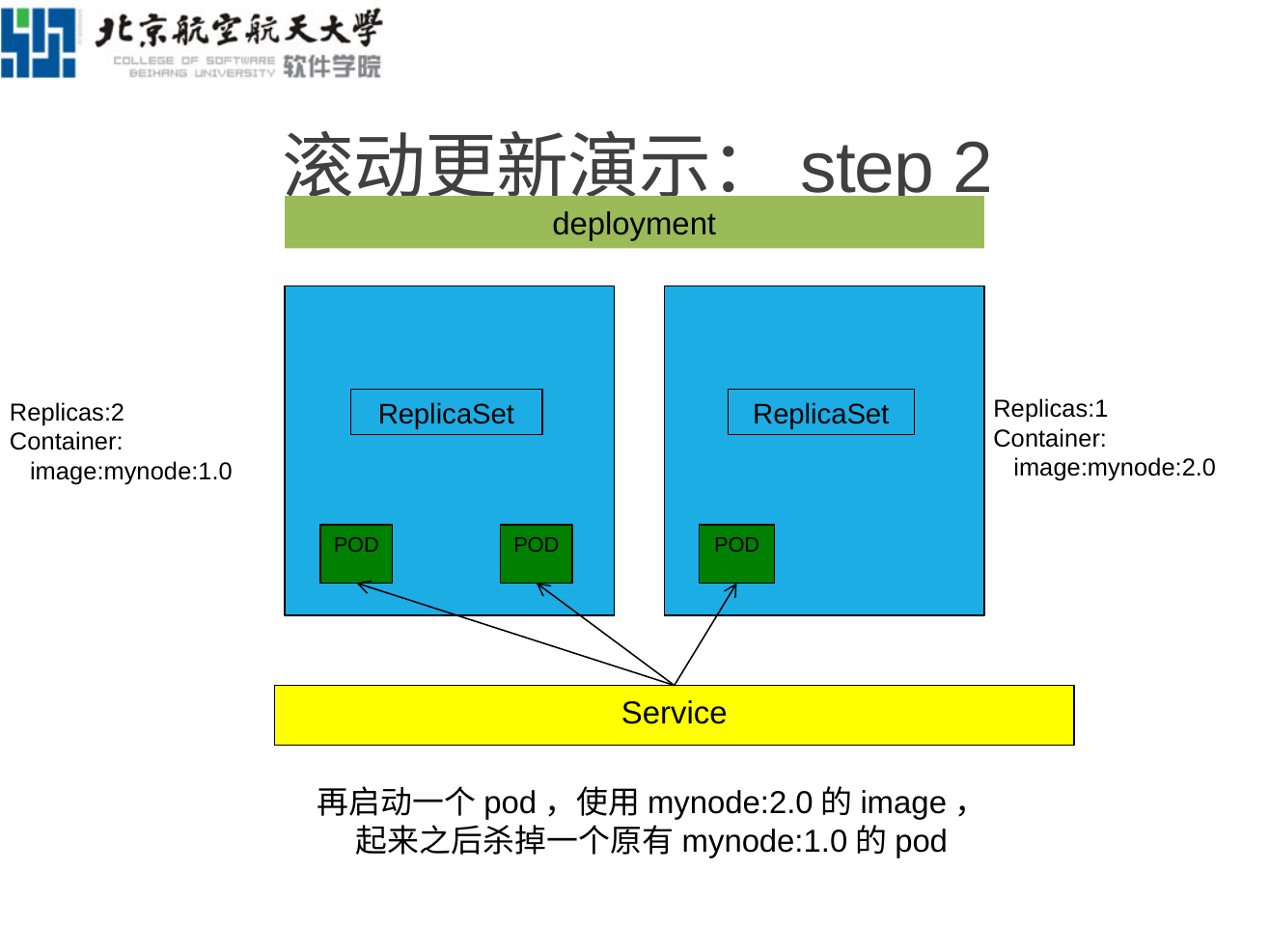

# 滚动更新演示：step 2
deployment

Replicas:1
Container:
   image:mynode:2.0

Replicas:2
Container:
   image:mynode:1.0

ReplicaSet
ReplicaSet
POD
POD
POD
Service
再启动一个pod，使用mynode:2.0的image，
起来之后杀掉一个原有mynode:1.0的pod